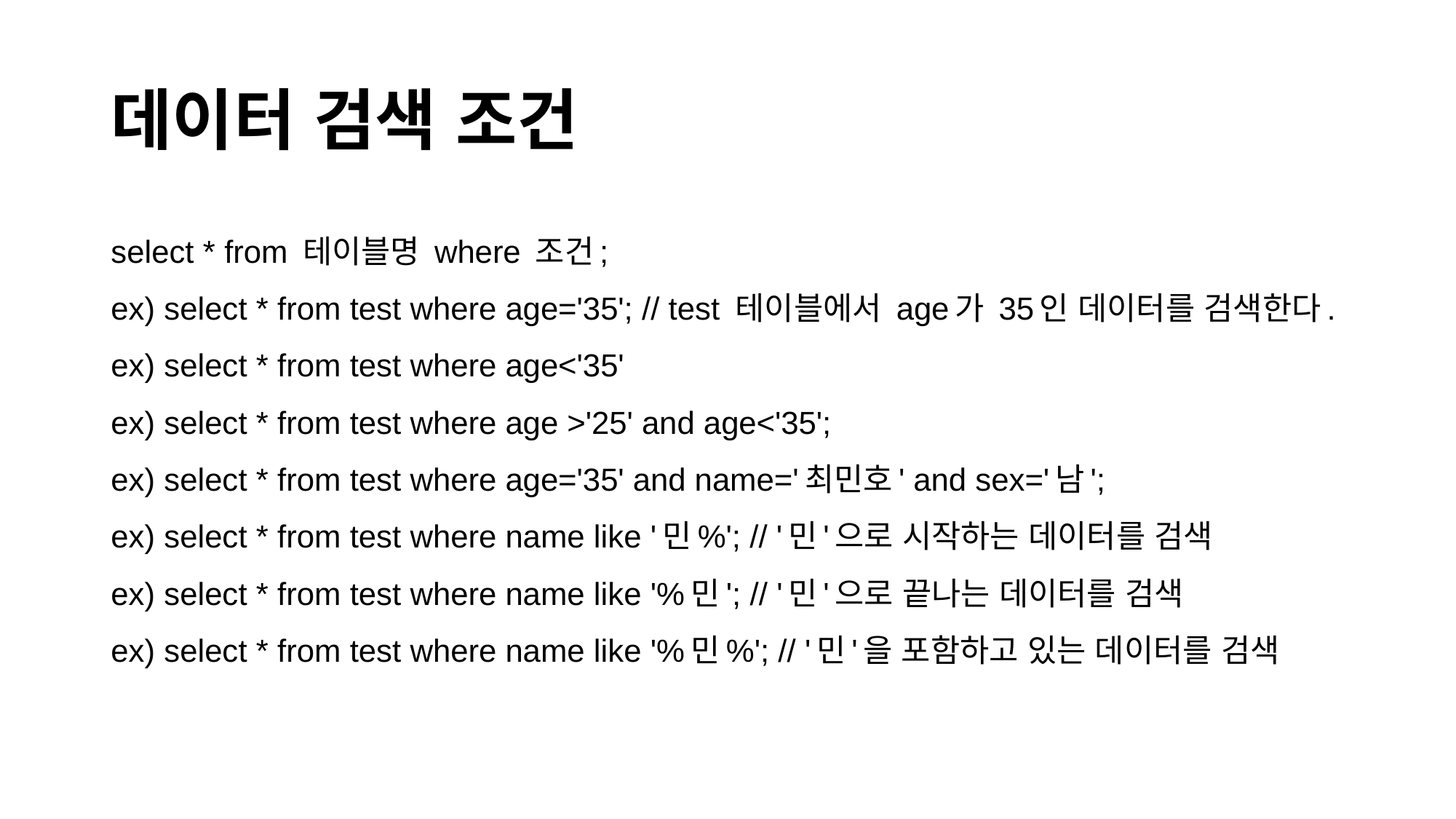

# 데이터 검색 조건
select * from 테이블명 where 조건;
ex) select * from test where age='35'; // test 테이블에서 age가 35인 데이터를 검색한다.
ex) select * from test where age<'35'
ex) select * from test where age >'25' and age<'35';
ex) select * from test where age='35' and name='최민호' and sex='남';
ex) select * from test where name like '민%'; // '민'으로 시작하는 데이터를 검색
ex) select * from test where name like '%민'; // '민'으로 끝나는 데이터를 검색
ex) select * from test where name like '%민%'; // '민'을 포함하고 있는 데이터를 검색